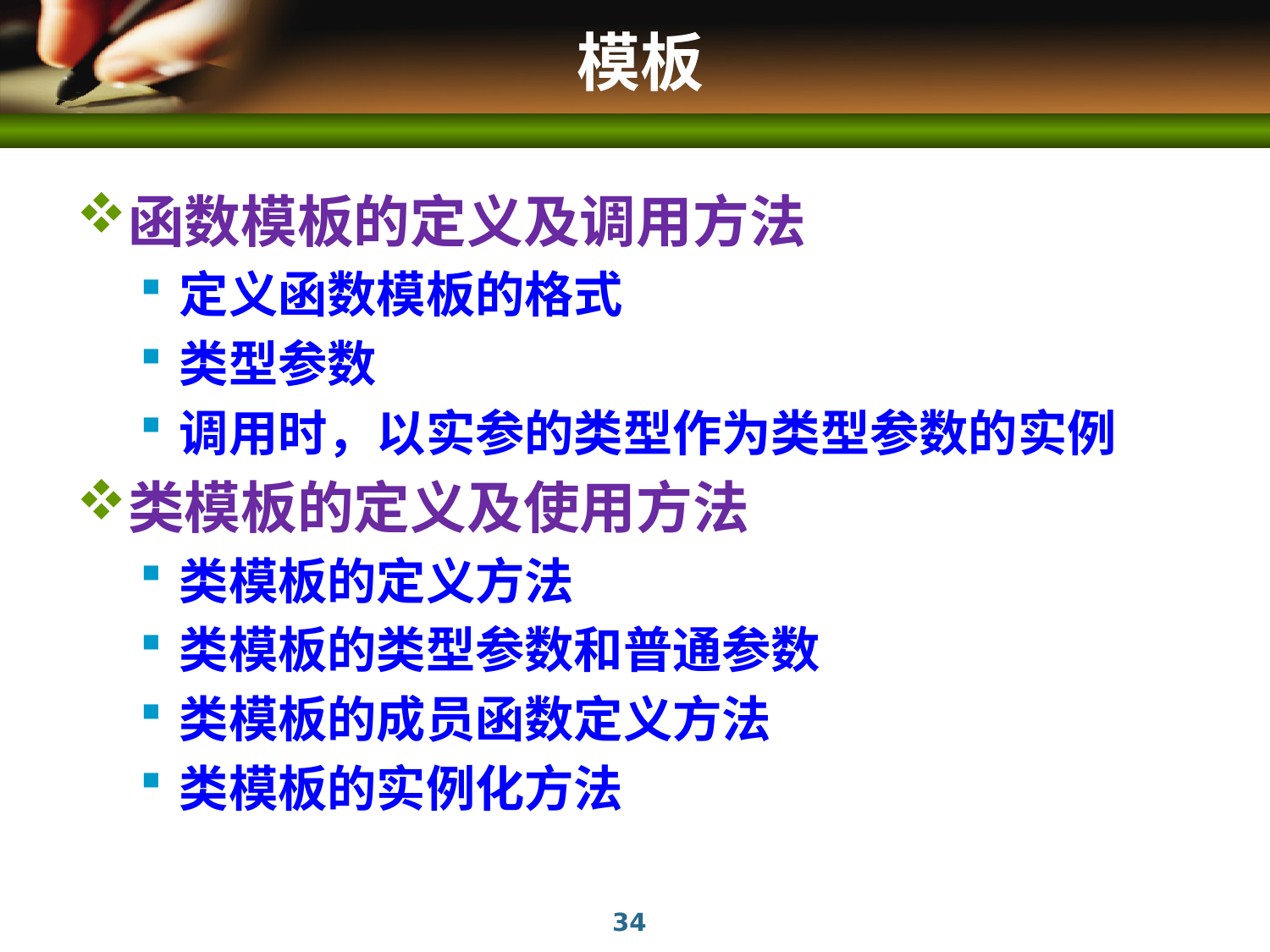

# 模板
函数模板的定义及调用方法
定义函数模板的格式
类型参数
调用时，以实参的类型作为类型参数的实例
类模板的定义及使用方法
类模板的定义方法
类模板的类型参数和普通参数
类模板的成员函数定义方法
类模板的实例化方法
34